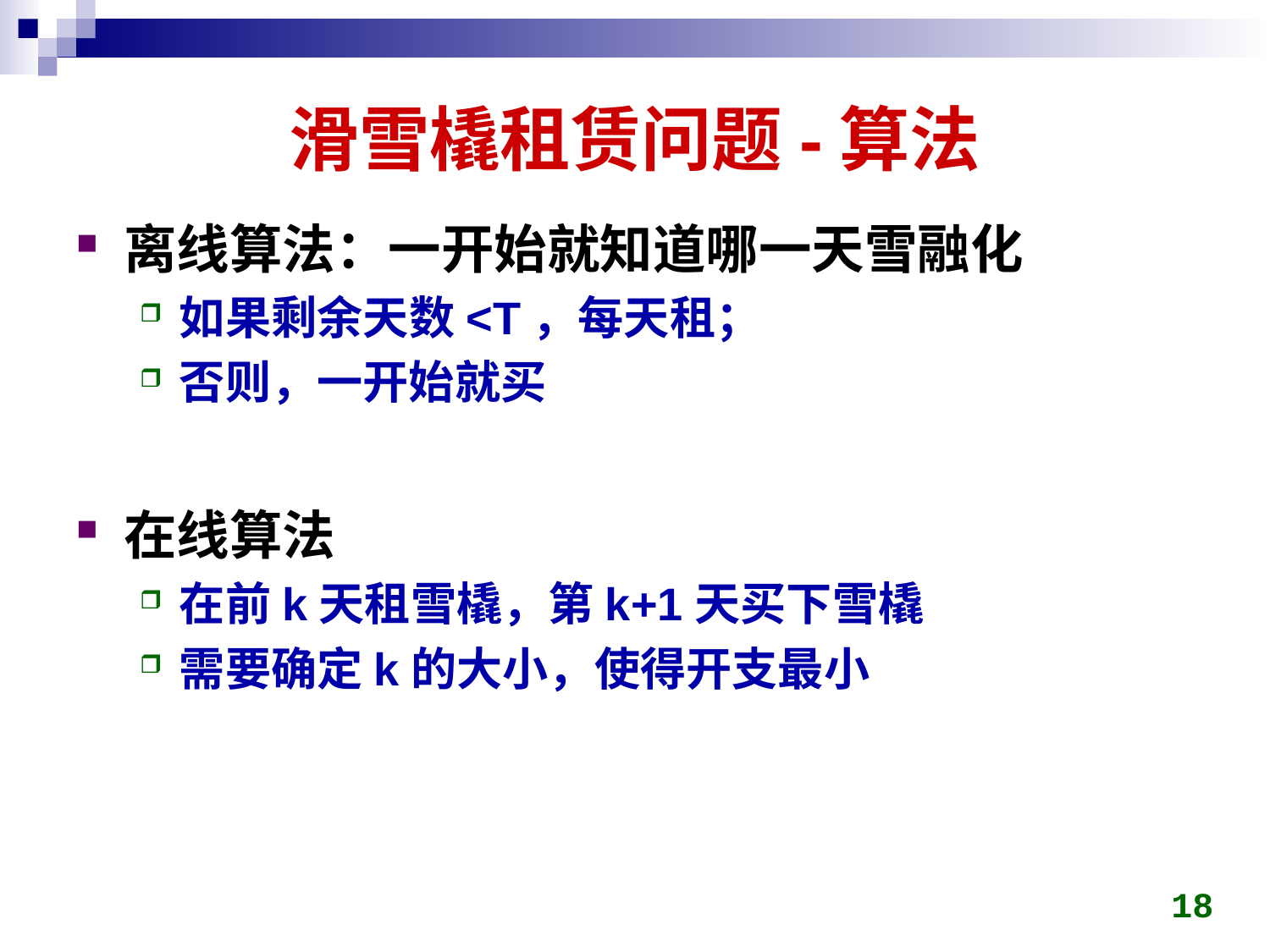

# 滑雪橇租赁问题-算法
离线算法：一开始就知道哪一天雪融化
如果剩余天数<T，每天租；
否则，一开始就买

在线算法
在前k天租雪橇，第k+1天买下雪橇
需要确定k的大小，使得开支最小
18